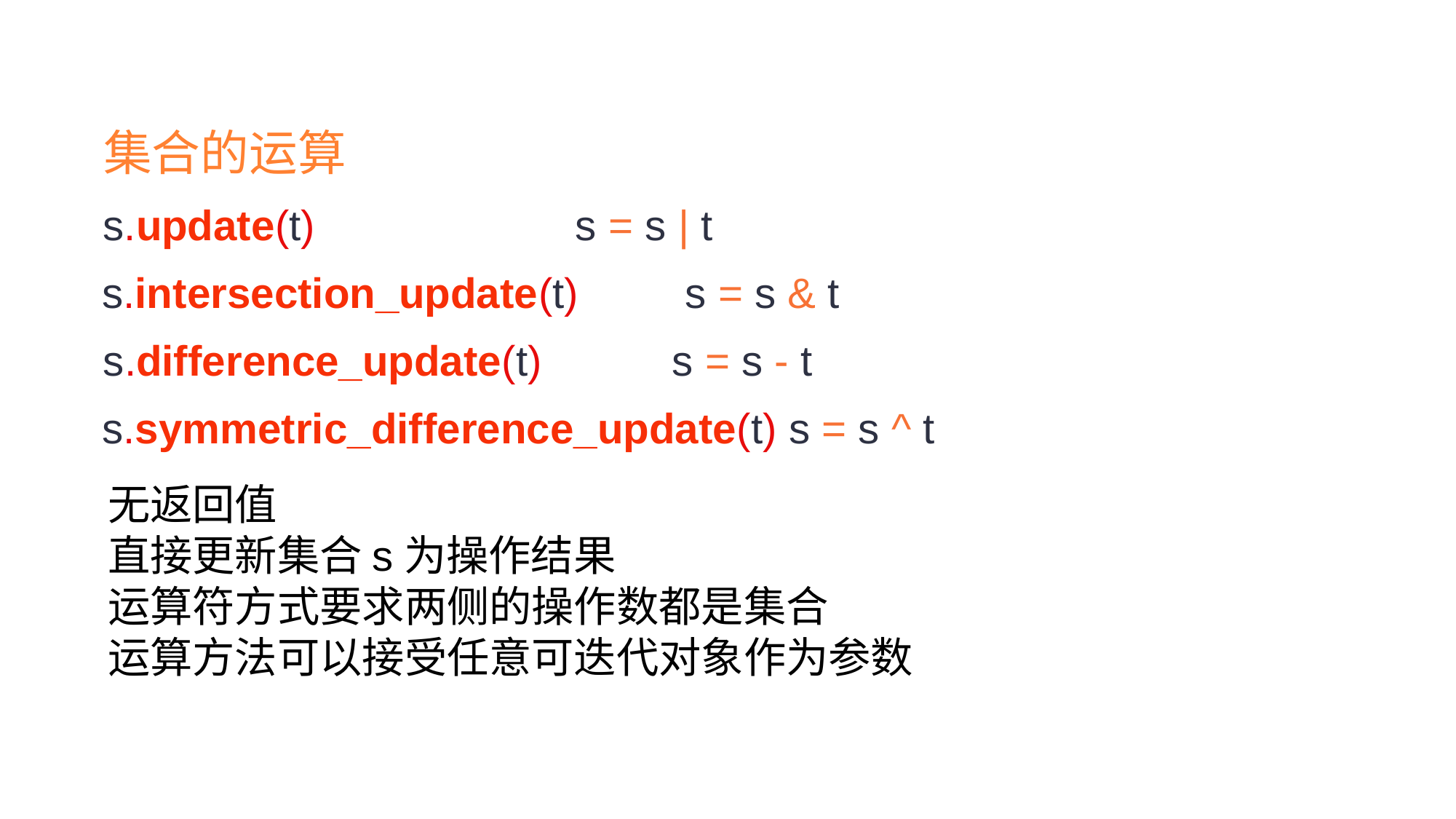

集合的运算
s.update(t)                      s = s | t
s.intersection_update(t)         s = s & t
s.difference_update(t)           s = s - t
s.symmetric_difference_update(t) s = s ^ t
无返回值
直接更新集合s为操作结果
运算符方式要求两侧的操作数都是集合
运算方法可以接受任意可迭代对象作为参数